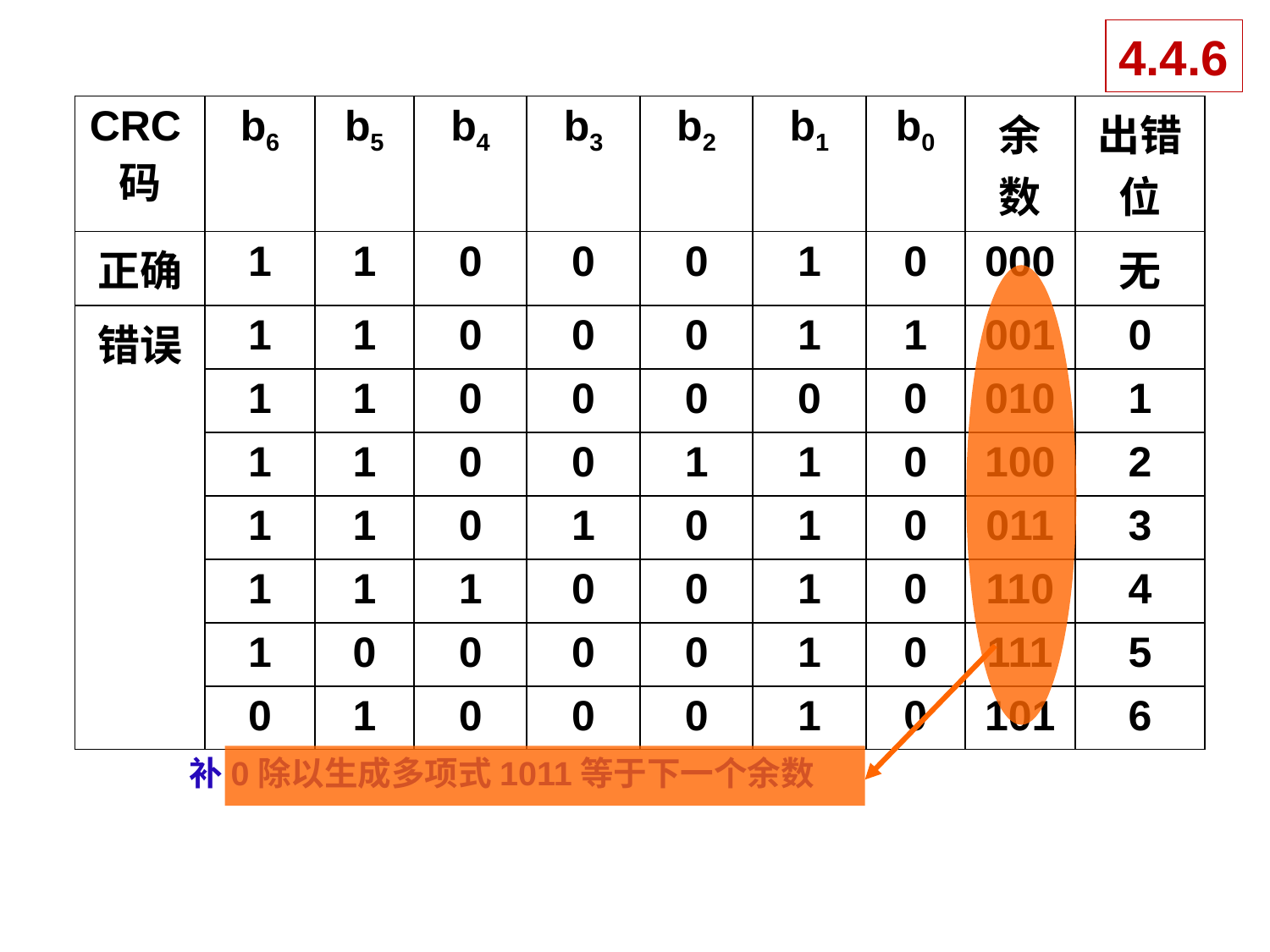

4.4.6
| CRC码 | b6 | b5 | b4 | b3 | b2 | b1 | b0 | 余数 | 出错位 |
| --- | --- | --- | --- | --- | --- | --- | --- | --- | --- |
| 正确 | 1 | 1 | 0 | 0 | 0 | 1 | 0 | 000 | 无 |
| 错误 | 1 | 1 | 0 | 0 | 0 | 1 | 1 | 001 | 0 |
|  | 1 | 1 | 0 | 0 | 0 | 0 | 0 | 010 | 1 |
|  | 1 | 1 | 0 | 0 | 1 | 1 | 0 | 100 | 2 |
|  | 1 | 1 | 0 | 1 | 0 | 1 | 0 | 011 | 3 |
|  | 1 | 1 | 1 | 0 | 0 | 1 | 0 | 110 | 4 |
|  | 1 | 0 | 0 | 0 | 0 | 1 | 0 | 111 | 5 |
|  | 0 | 1 | 0 | 0 | 0 | 1 | 0 | 101 | 6 |

补0除以生成多项式1011等于下一个余数